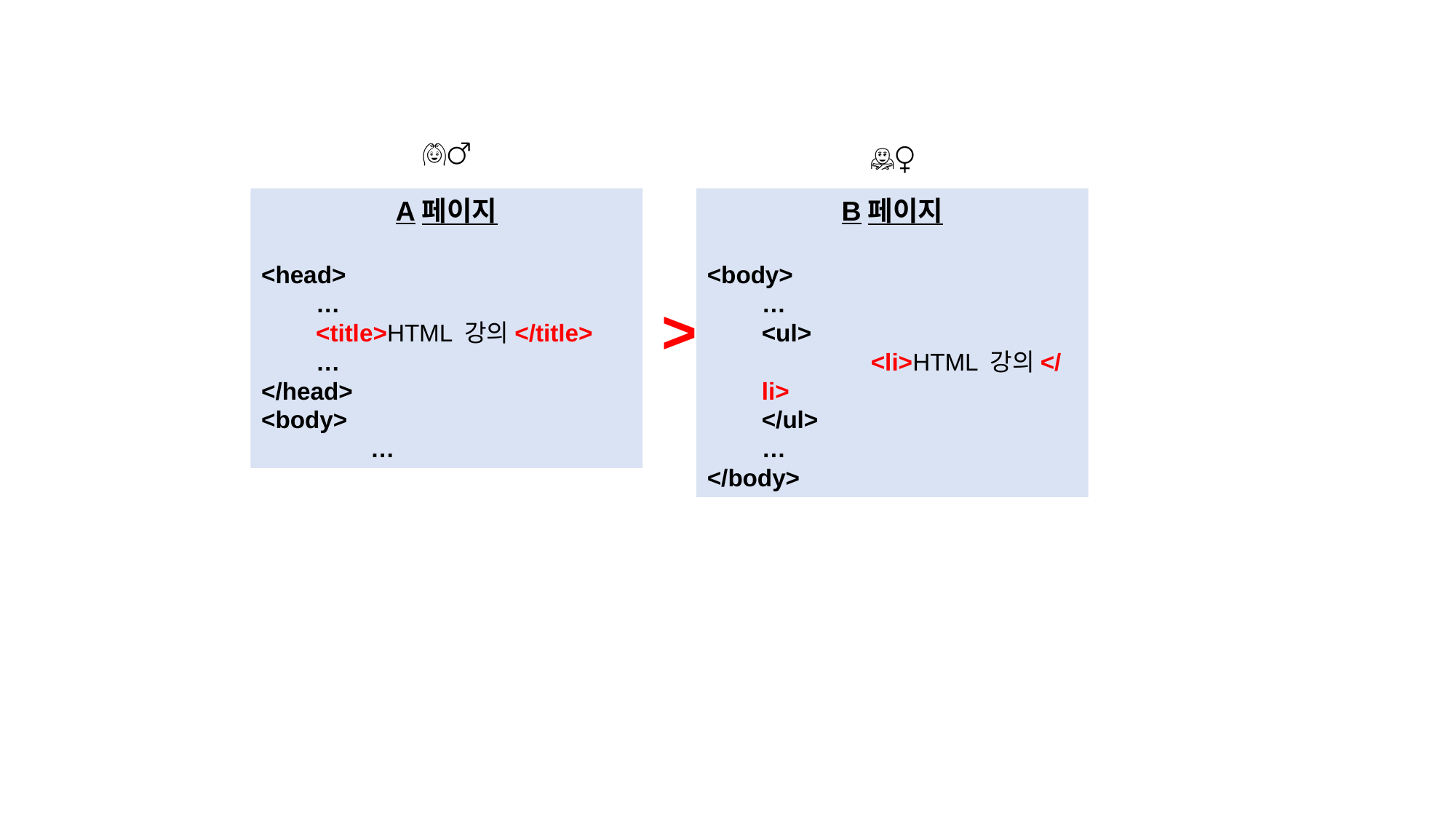

🙆‍♂️
🙅‍♀️
A페이지

<head>
…
<title>HTML 강의</title>
…
</head>
<body>
	…
B페이지

<body>
…
<ul>
	<li>HTML 강의</li>
</ul>
…
</body>
>